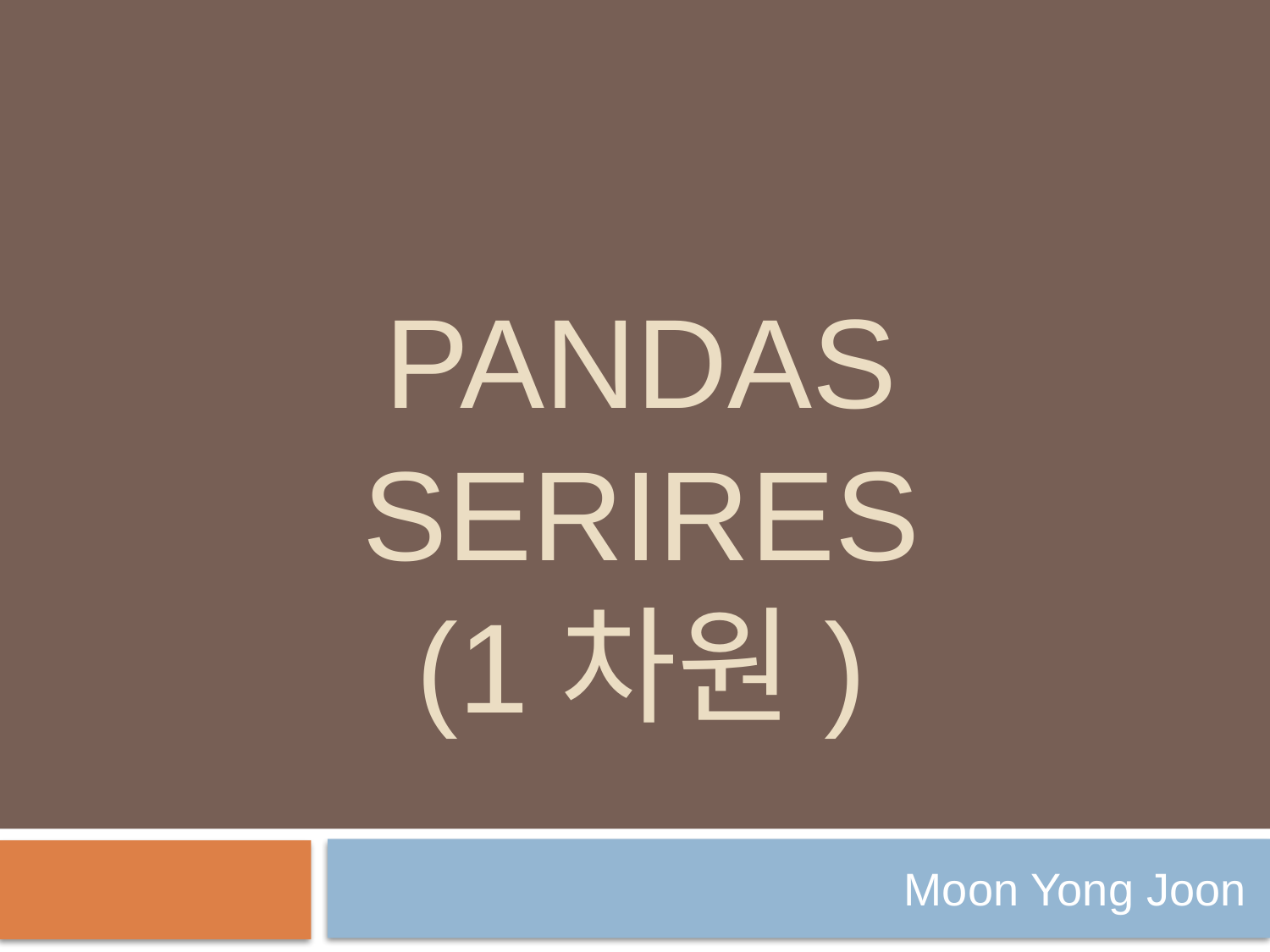

# Pandas Serires (1차원)
Moon Yong Joon